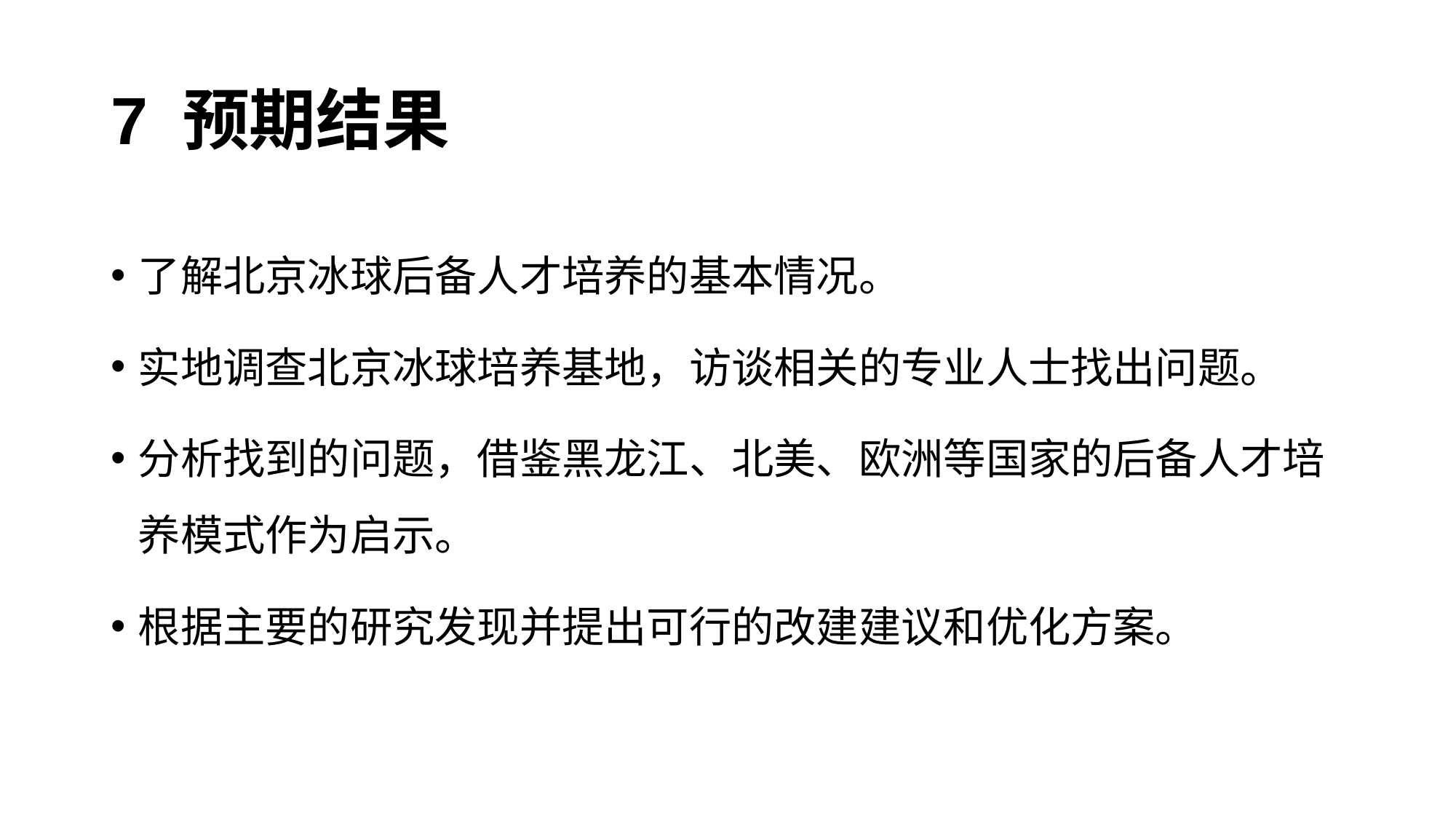

# 7 预期结果
了解北京冰球后备人才培养的基本情况。
实地调查北京冰球培养基地，访谈相关的专业人士找出问题。
分析找到的问题，借鉴黑龙江、北美、欧洲等国家的后备人才培养模式作为启示。
根据主要的研究发现并提出可行的改建建议和优化方案。